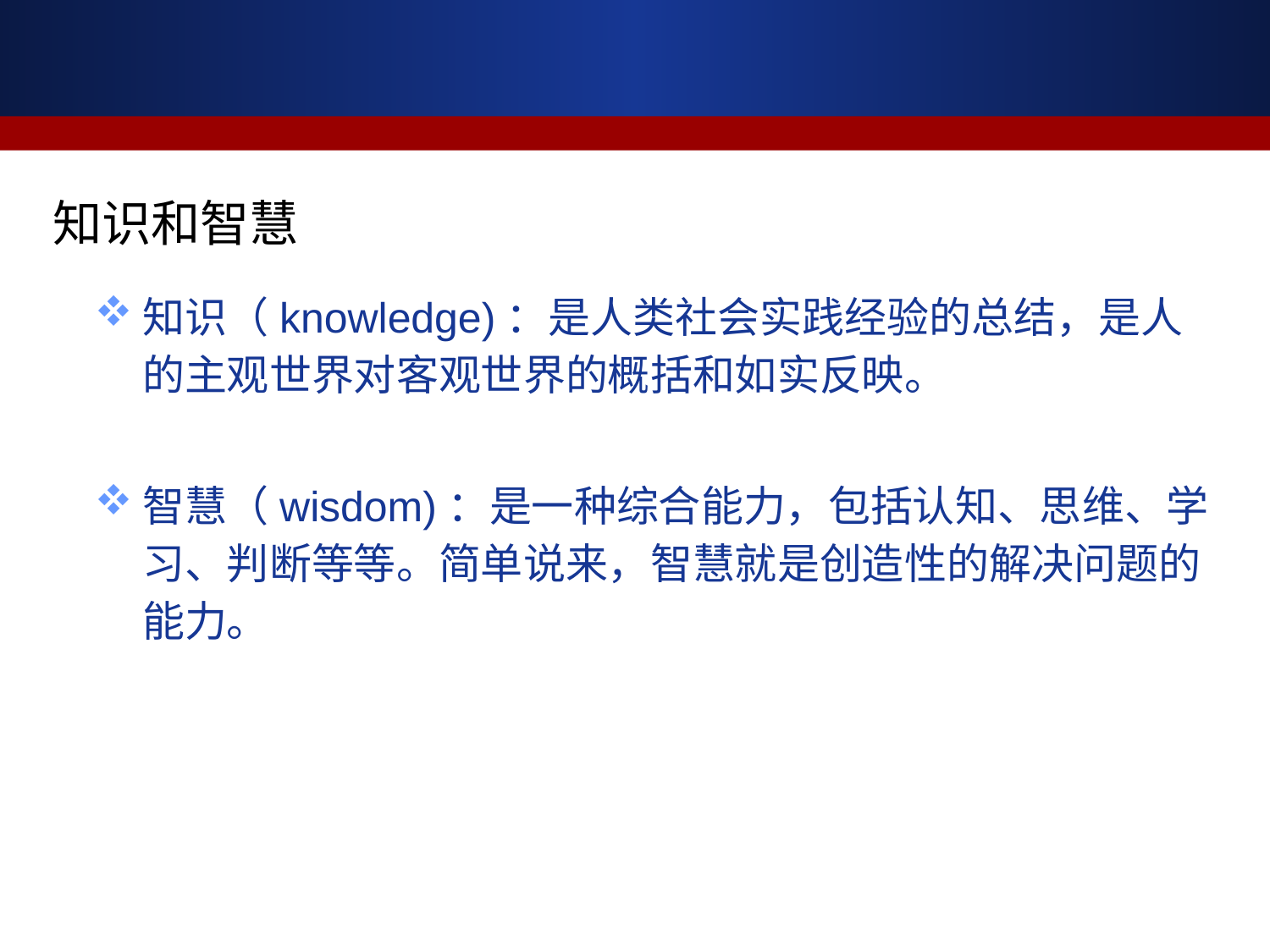

知识和智慧
知识（knowledge)：是人类社会实践经验的总结，是人的主观世界对客观世界的概括和如实反映。

智慧（wisdom)：是一种综合能力，包括认知、思维、学习、判断等等。简单说来，智慧就是创造性的解决问题的能力。